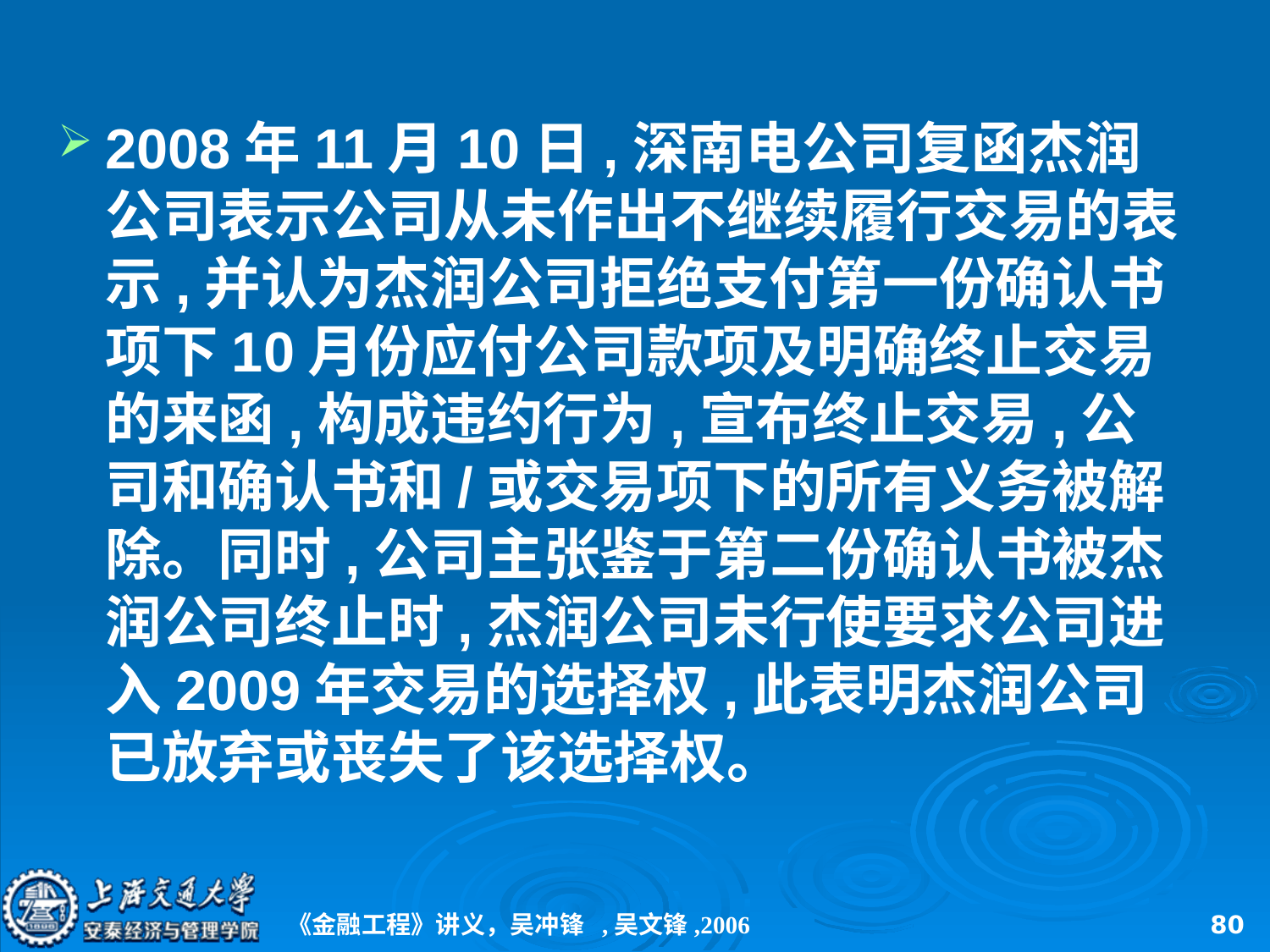

2008年11月10日,深南电公司复函杰润公司表示公司从未作出不继续履行交易的表示,并认为杰润公司拒绝支付第一份确认书项下10月份应付公司款项及明确终止交易的来函,构成违约行为,宣布终止交易,公司和确认书和/或交易项下的所有义务被解除。同时,公司主张鉴于第二份确认书被杰润公司终止时,杰润公司未行使要求公司进入2009年交易的选择权,此表明杰润公司已放弃或丧失了该选择权。